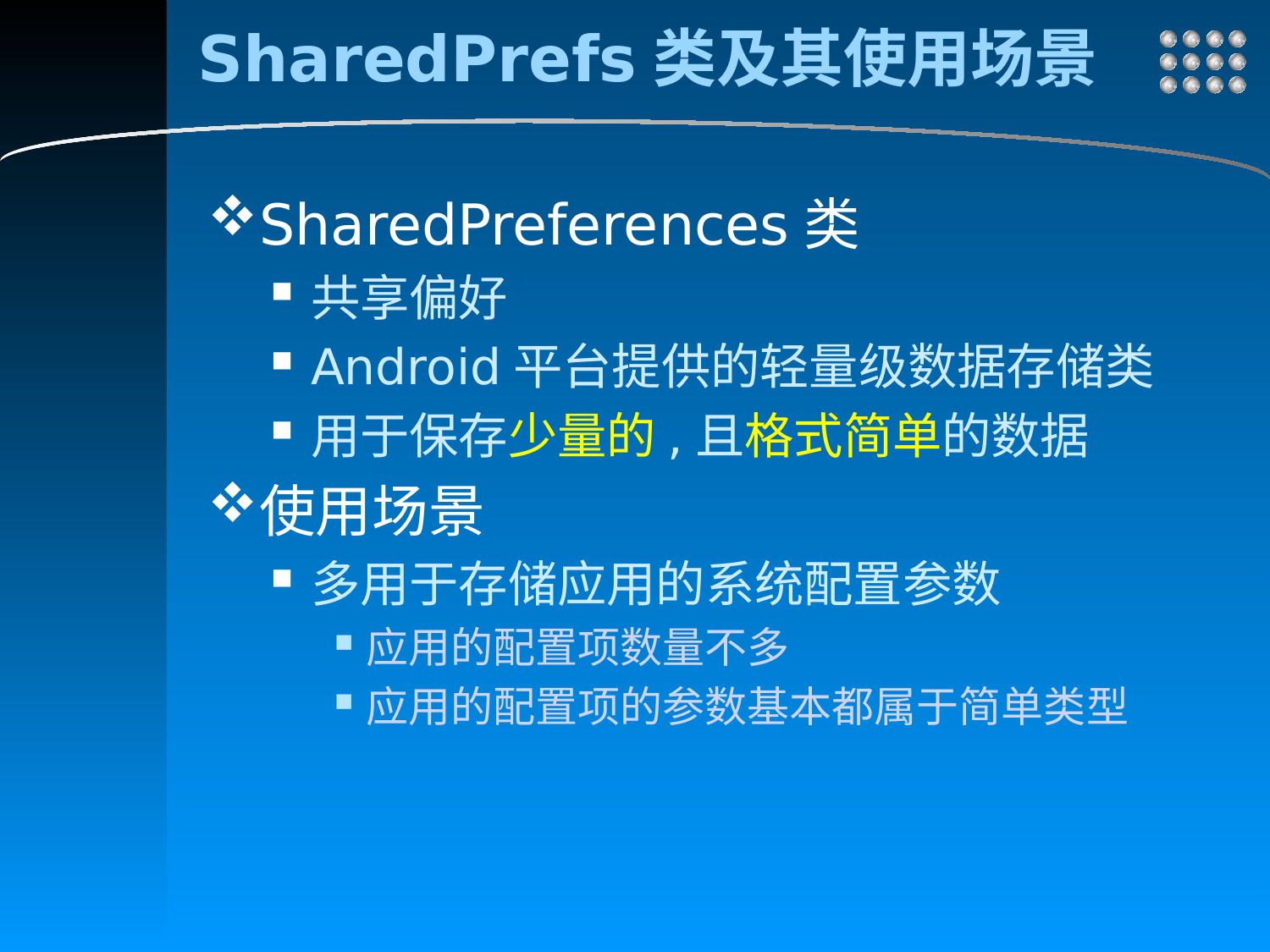

# SharedPrefs类及其使用场景
SharedPreferences类
共享偏好
Android平台提供的轻量级数据存储类
用于保存少量的,且格式简单的数据
使用场景
多用于存储应用的系统配置参数
应用的配置项数量不多
应用的配置项的参数基本都属于简单类型